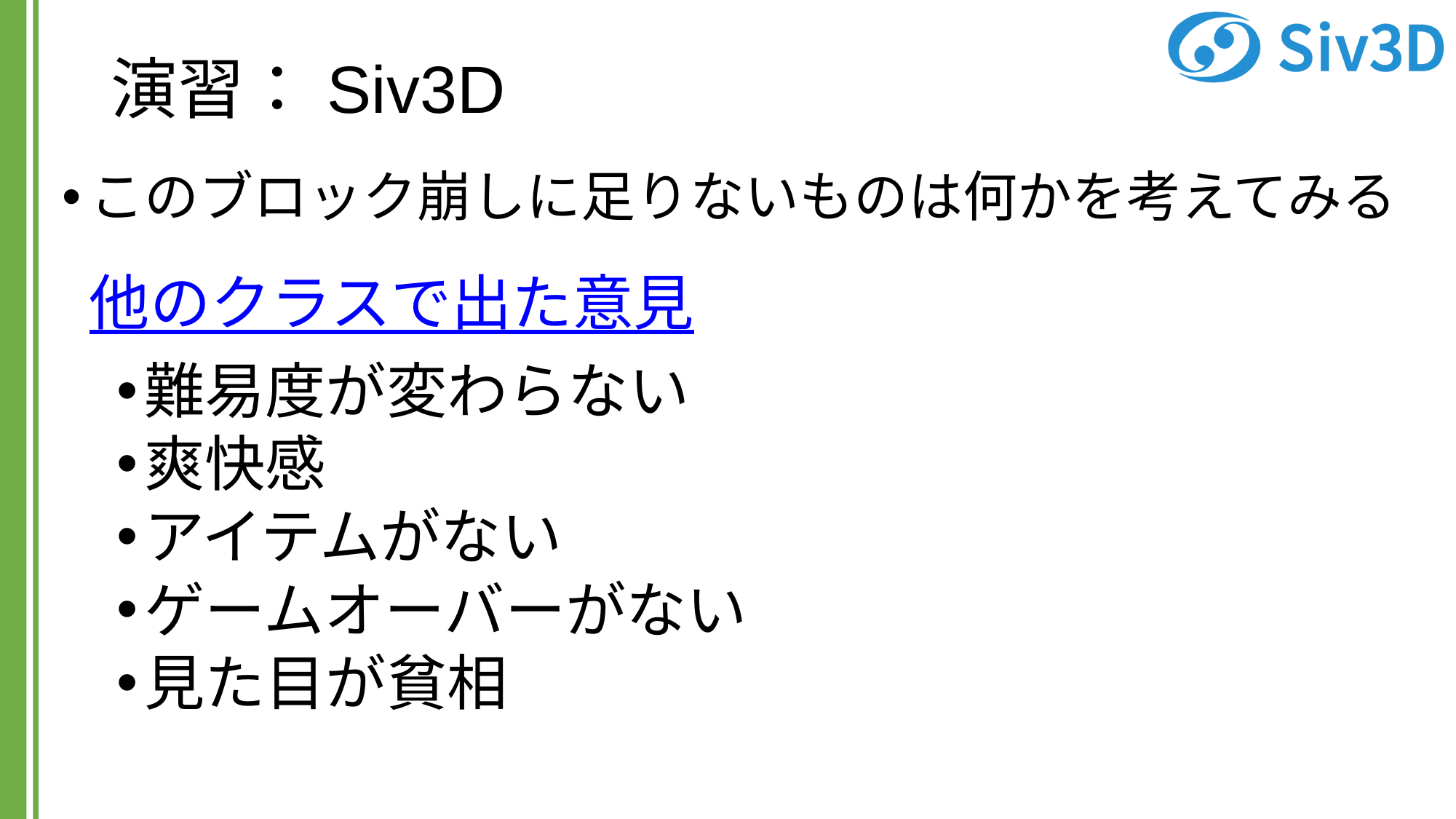

# 演習：Siv3D
このブロック崩しに足りないものは何かを考えてみる
難易度が変わらない
爽快感
アイテムがない
ゲームオーバーがない
見た目が貧相
他のクラスで出た意見